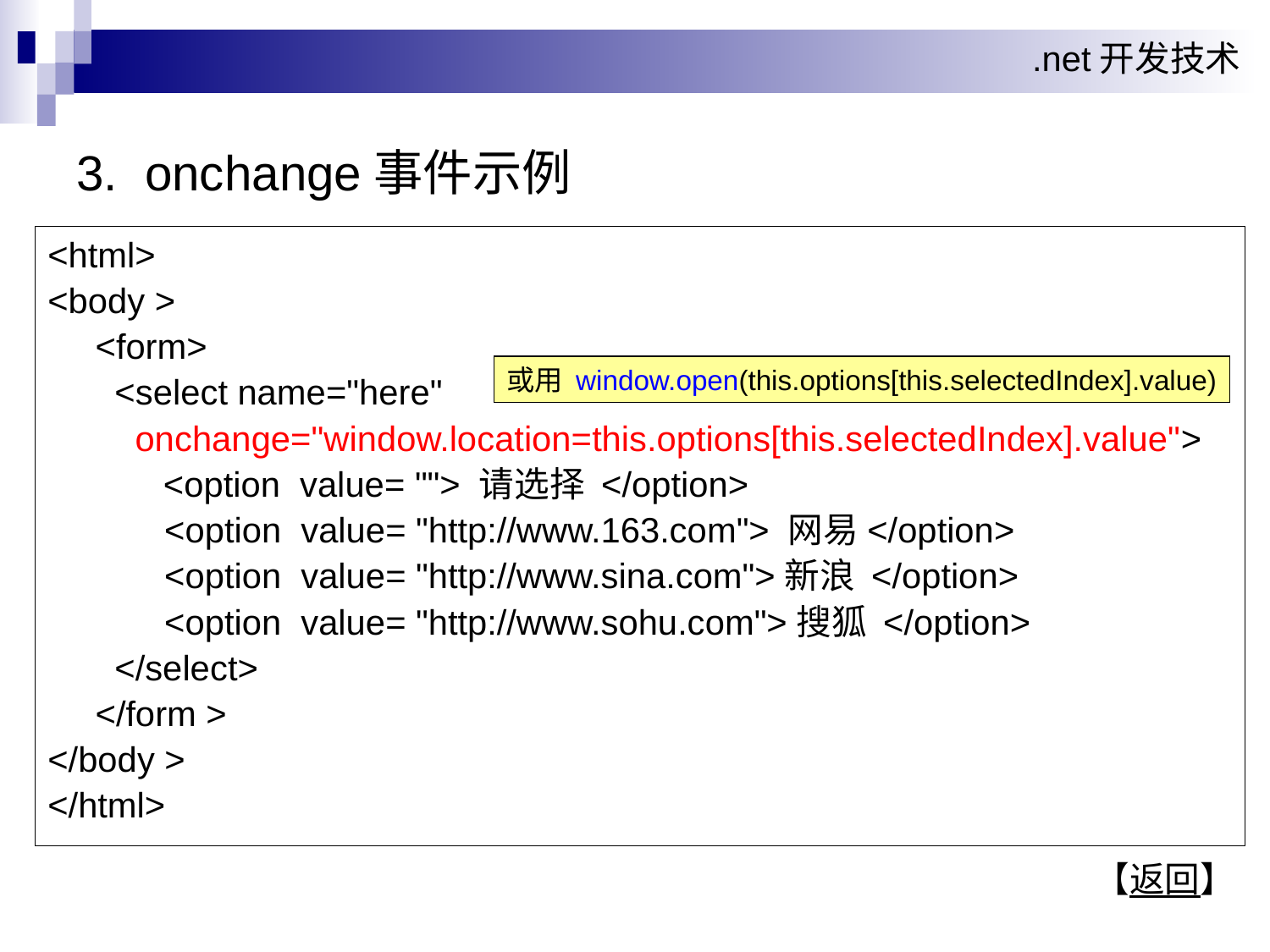

3.  onchange事件示例
<html>
<body >
	<form>
	  <select name="here"
         onchange="window.location=this.options[this.selectedIndex].value">
    	       <option  value= ""> 请选择 </option>
            <option  value= "http://www.163.com"> 网易</option>
            <option  value= "http://www.sina.com">新浪 </option>
            <option  value= "http://www.sohu.com">搜狐 </option>
	  </select>
	</form >
</body >
</html>
或用 window.open(this.options[this.selectedIndex].value)
 【返回】